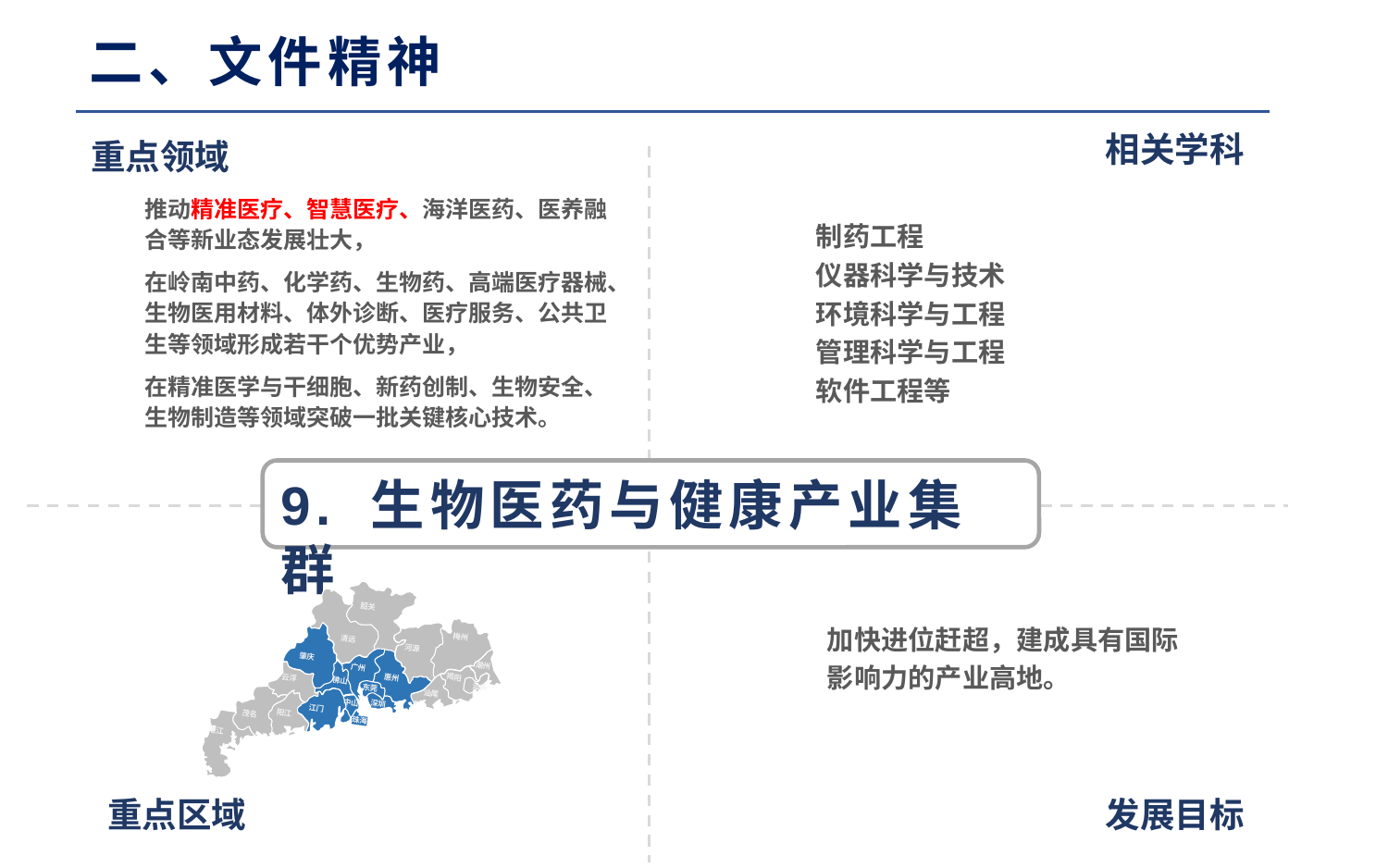

二、文件精神
相关学科
重点领域
推动精准医疗、智慧医疗、海洋医药、医养融合等新业态发展壮大，
在岭南中药、化学药、生物药、高端医疗器械、生物医用材料、体外诊断、医疗服务、公共卫生等领域形成若干个优势产业，
在精准医学与干细胞、新药创制、生物安全、生物制造等领域突破一批关键核心技术。
制药工程
仪器科学与技术
环境科学与工程
管理科学与工程
软件工程等
9. 生物医药与健康产业集群

韶关

梅州

清远
河源
潮州

肇庆
揭阳
广州

汕头
惠州

汕尾
佛山
东莞
云浮

深圳

中山

江门
珠海
阳江
茂名

湛江
加快进位赶超，建成具有国际影响力的产业高地。
重点区域
发展目标